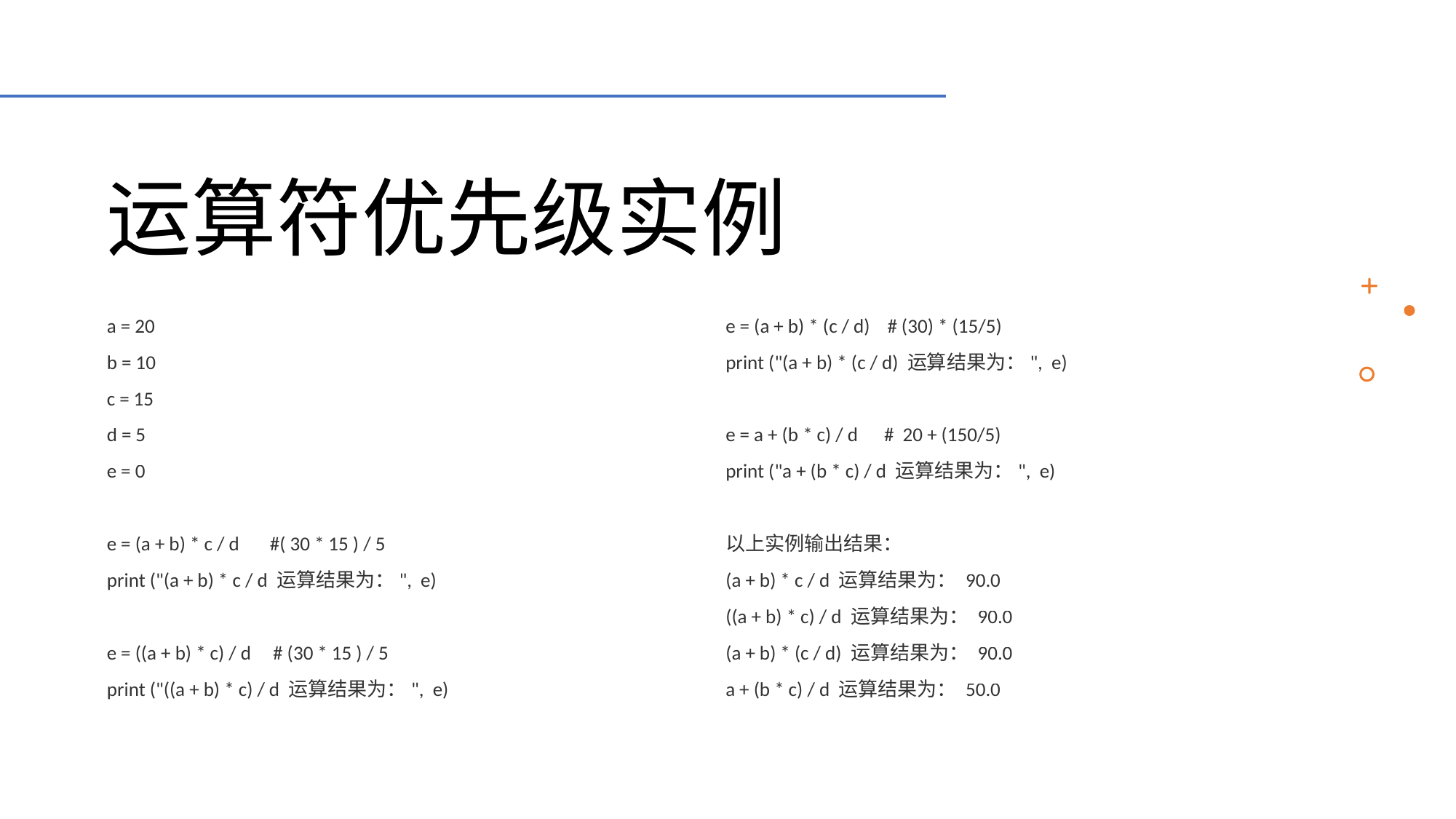

# 运算符优先级实例

a = 20
b = 10
c = 15
d = 5
e = 0

e = (a + b) * c / d       #( 30 * 15 ) / 5
print ("(a + b) * c / d 运算结果为：",  e)

e = ((a + b) * c) / d     # (30 * 15 ) / 5
print ("((a + b) * c) / d 运算结果为：",  e)

e = (a + b) * (c / d)    # (30) * (15/5)
print ("(a + b) * (c / d) 运算结果为：",  e)

e = a + (b * c) / d      #  20 + (150/5)
print ("a + (b * c) / d 运算结果为：",  e)

以上实例输出结果：
(a + b) * c / d 运算结果为： 90.0
((a + b) * c) / d 运算结果为： 90.0
(a + b) * (c / d) 运算结果为： 90.0
a + (b * c) / d 运算结果为： 50.0